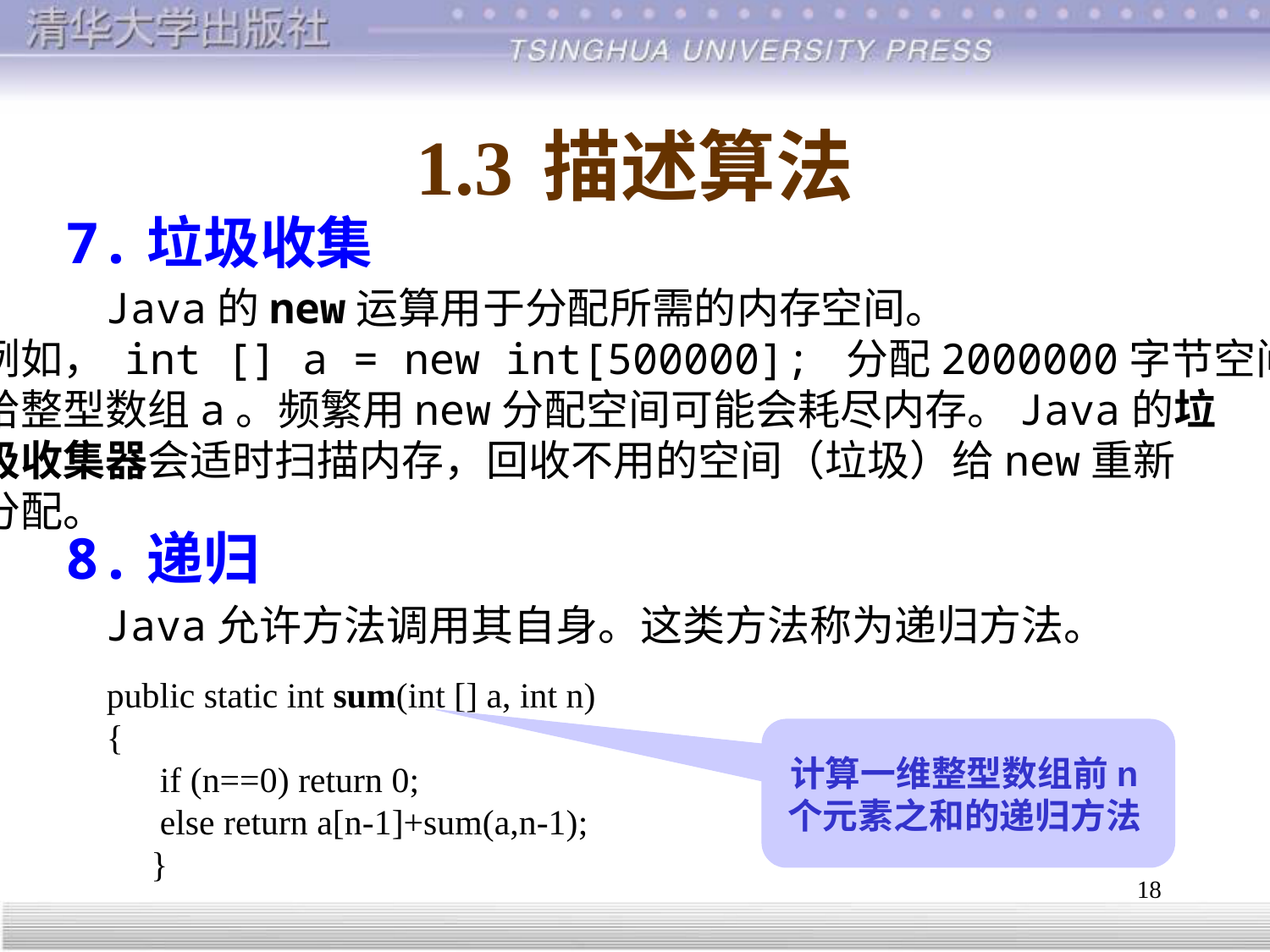

# 1.3	描述算法
7.垃圾收集

8.递归

	Java的new运算用于分配所需的内存空间。
例如， int [] a = new int[500000]; 分配2000000字节空间
给整型数组a。频繁用new分配空间可能会耗尽内存。Java的垃
圾收集器会适时扫描内存，回收不用的空间（垃圾）给new重新
分配。

Java允许方法调用其自身。这类方法称为递归方法。
public static int sum(int [] a, int n)
{
      if (n==0) return 0;
      else return a[n-1]+sum(a,n-1);
     }
计算一维整型数组前n个元素之和的递归方法
18